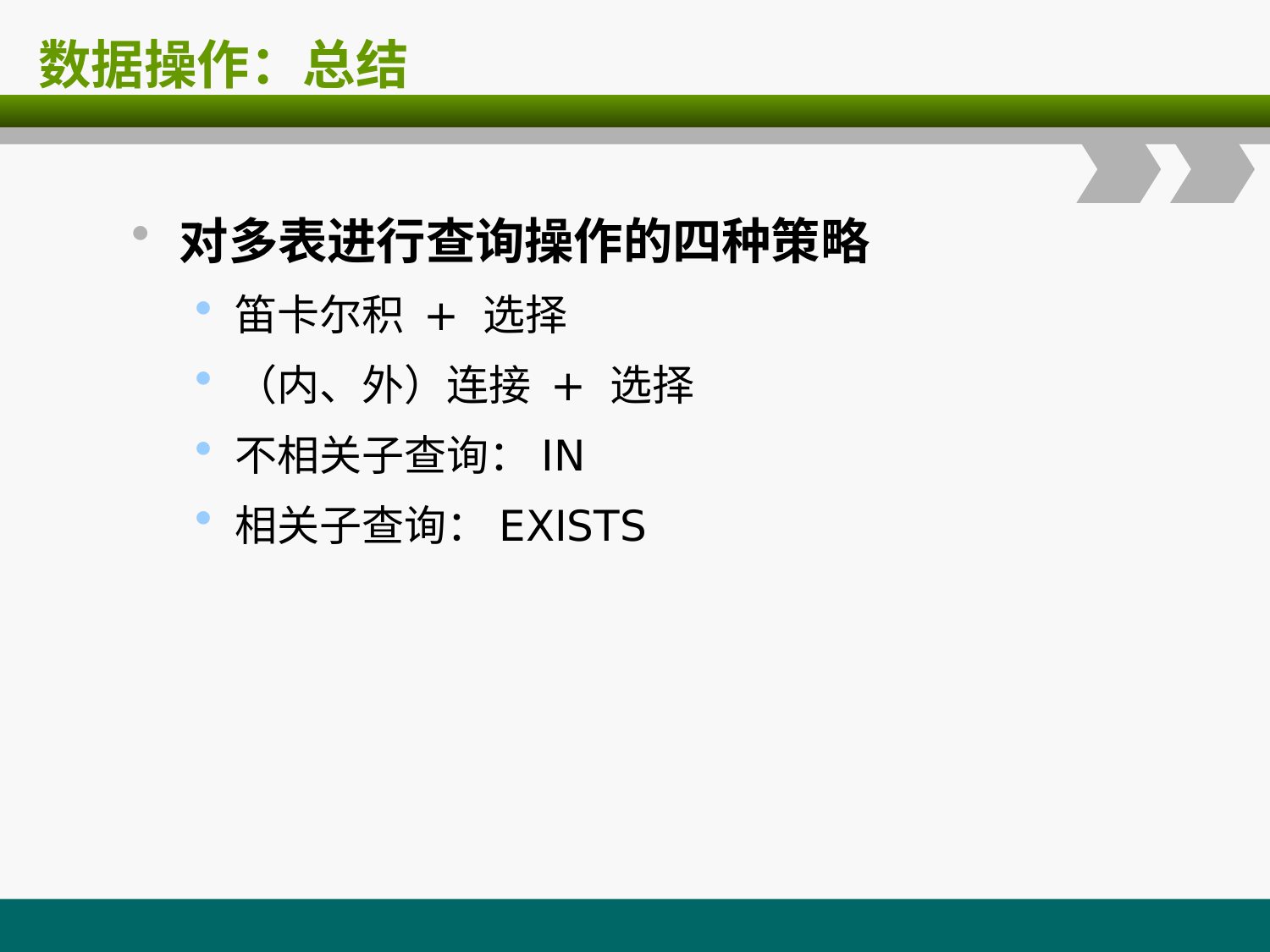

# 数据操作：总结
对多表进行查询操作的四种策略
笛卡尔积 + 选择
（内、外）连接 + 选择
不相关子查询：IN
相关子查询：EXISTS